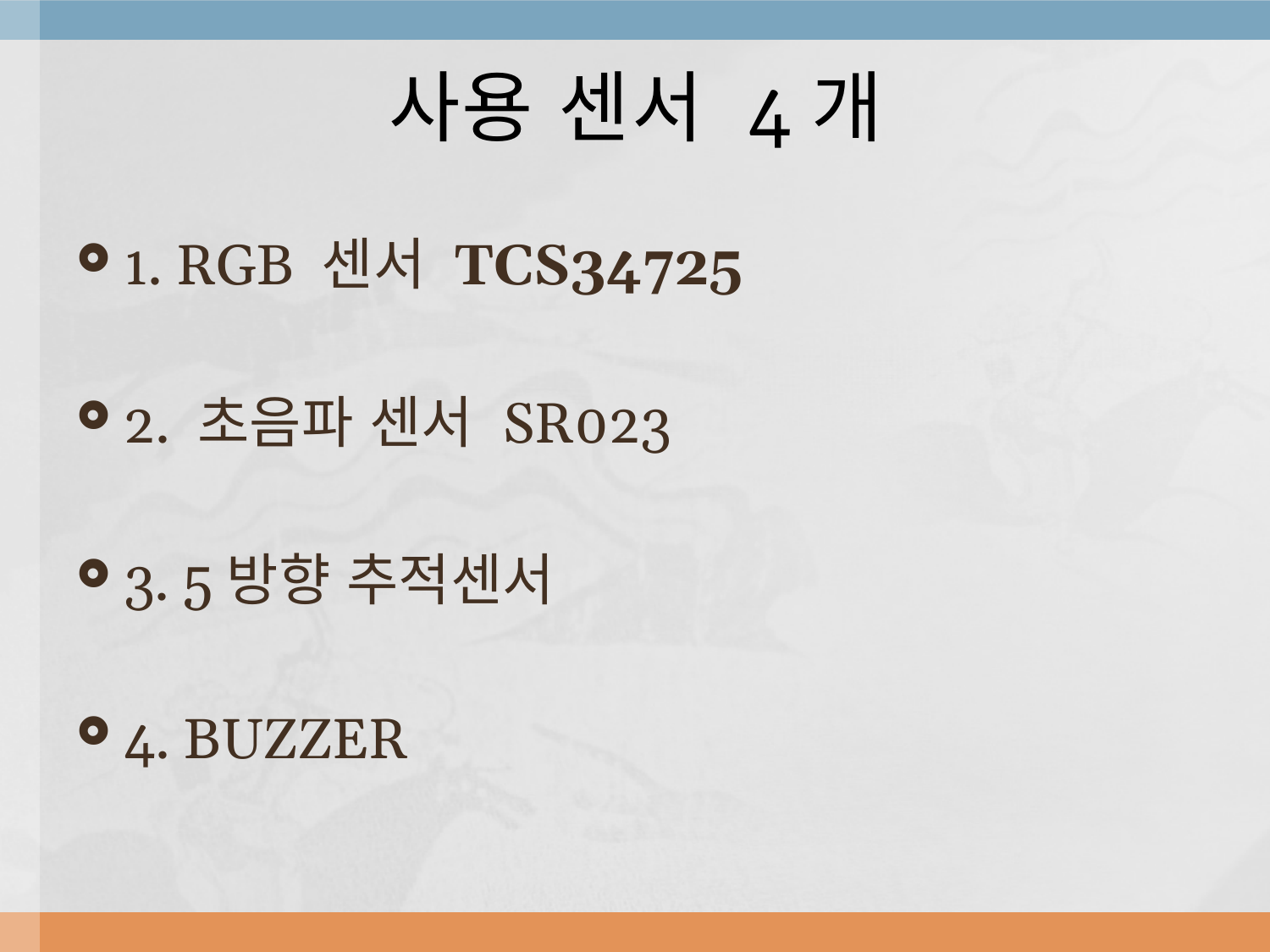

# 사용 센서 4개
1. RGB 센서 TCS34725

2. 초음파 센서 SR023

3. 5방향 추적센서

4. BUZZER